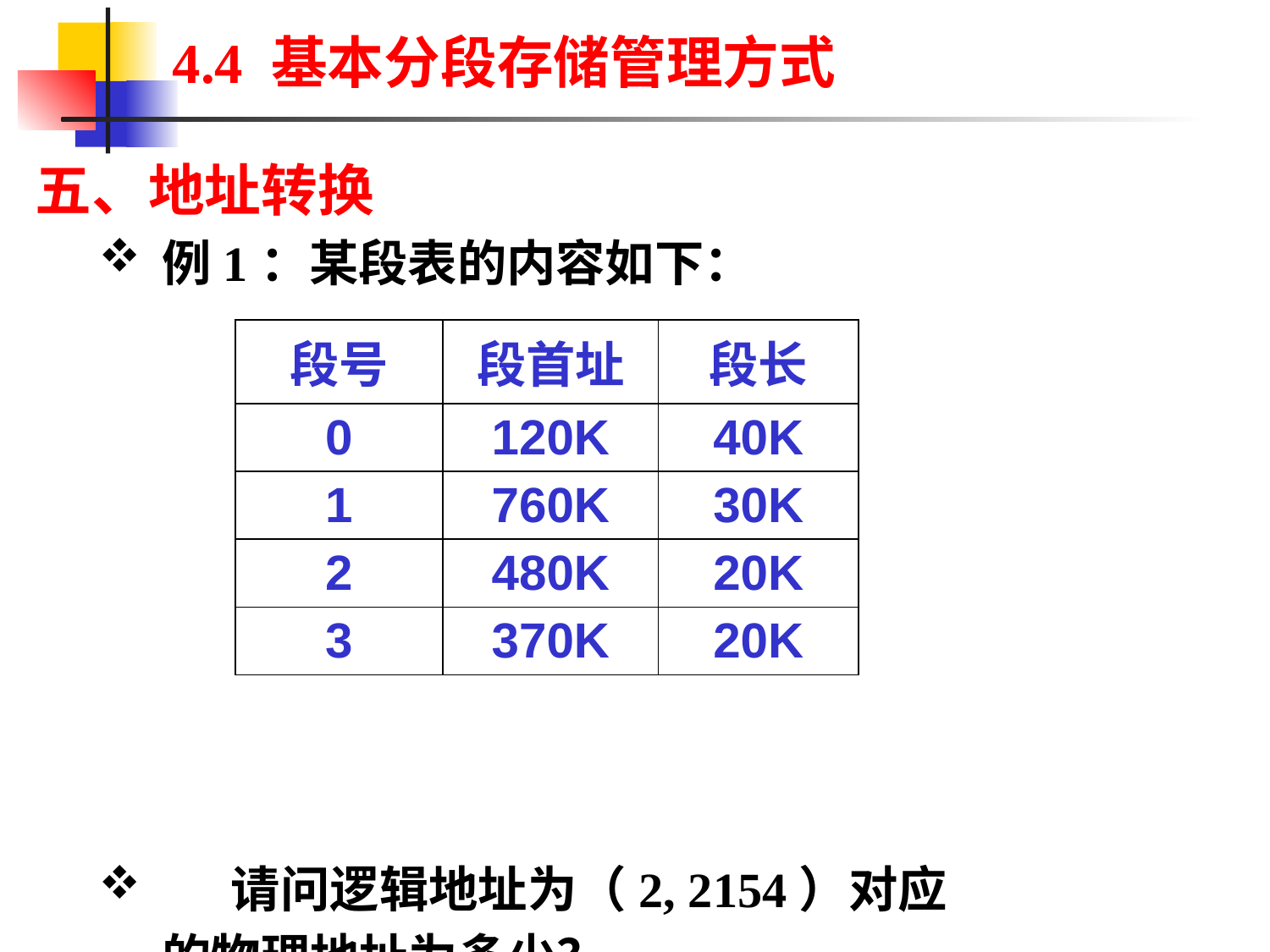

# 4.4 基本分段存储管理方式
五、地址转换
例1：某段表的内容如下：

     请问逻辑地址为（2, 2154）对应的物理地址为多少？
解： 480*1024+2154
| 段号 | 段首址 | 段长 |
| --- | --- | --- |
| 0 | 120K | 40K |
| 1 | 760K | 30K |
| 2 | 480K | 20K |
| 3 | 370K | 20K |